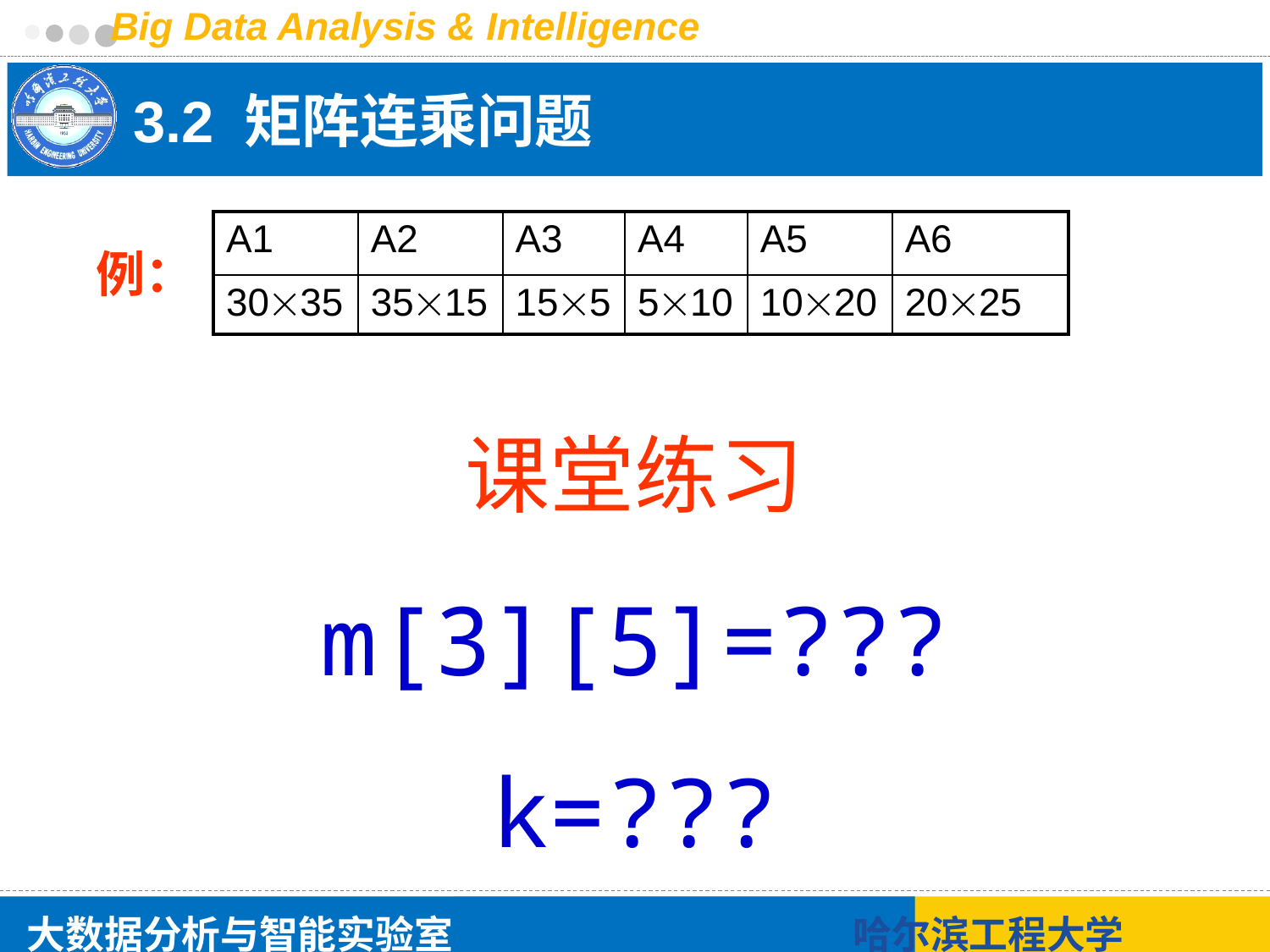

# 3.2 矩阵连乘问题
| A1 | A2 | A3 | A4 | A5 | A6 |
| --- | --- | --- | --- | --- | --- |
| 30×35 | 35×15 | 15×5 | 5×10 | 10×20 | 20×25 |
例：
课堂练习
m[3][5]=???
k=???